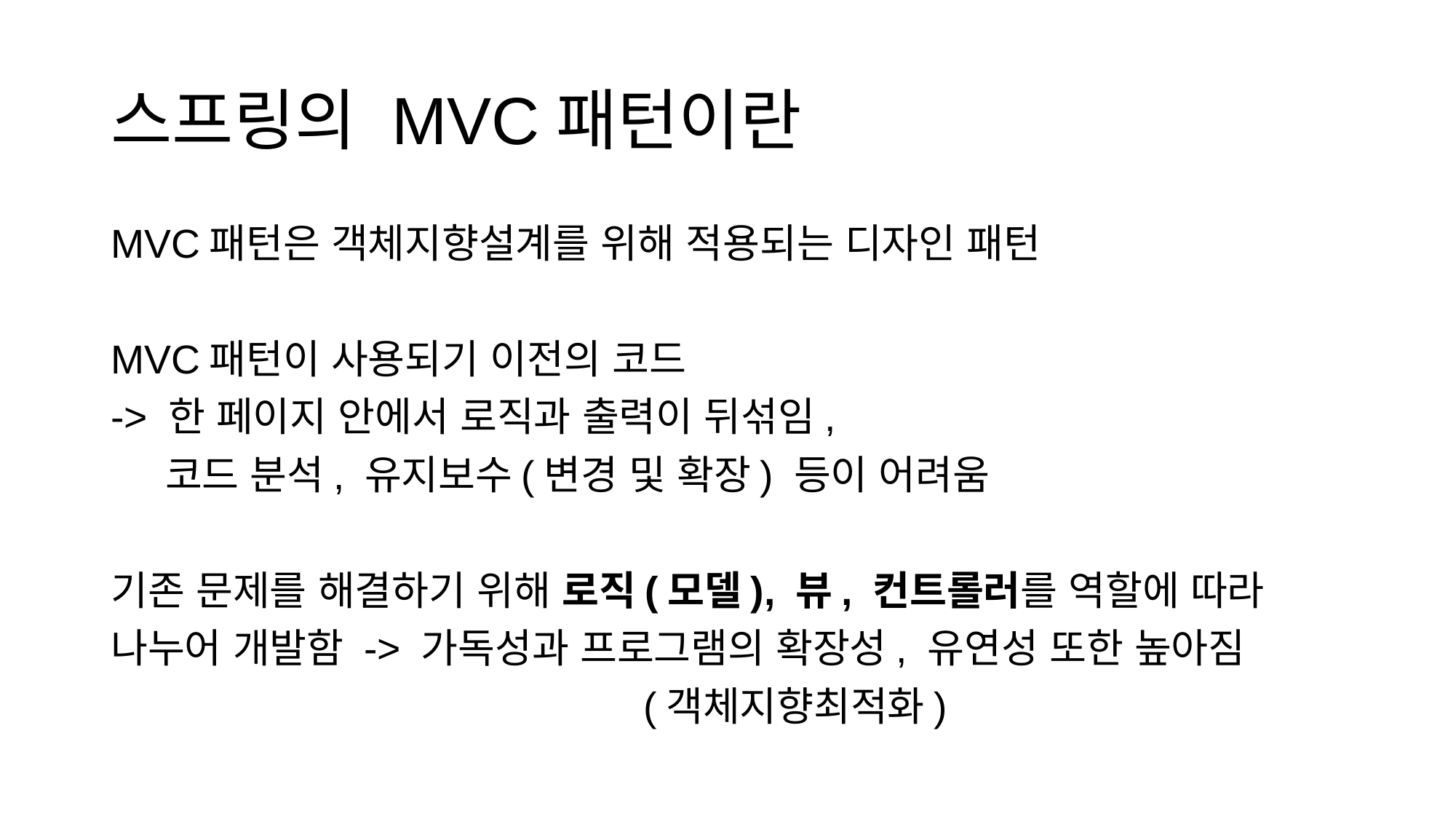

# 스프링의 MVC패턴이란
MVC패턴은 객체지향설계를 위해 적용되는 디자인 패턴

MVC패턴이 사용되기 이전의 코드
-> 한 페이지 안에서 로직과 출력이 뒤섞임,
    코드 분석, 유지보수(변경 및 확장) 등이 어려움

기존 문제를 해결하기 위해 로직(모델), 뷰, 컨트롤러를 역할에 따라
나누어 개발함 -> 가독성과 프로그램의 확장성, 유연성 또한 높아짐
                                                (객체지향최적화)